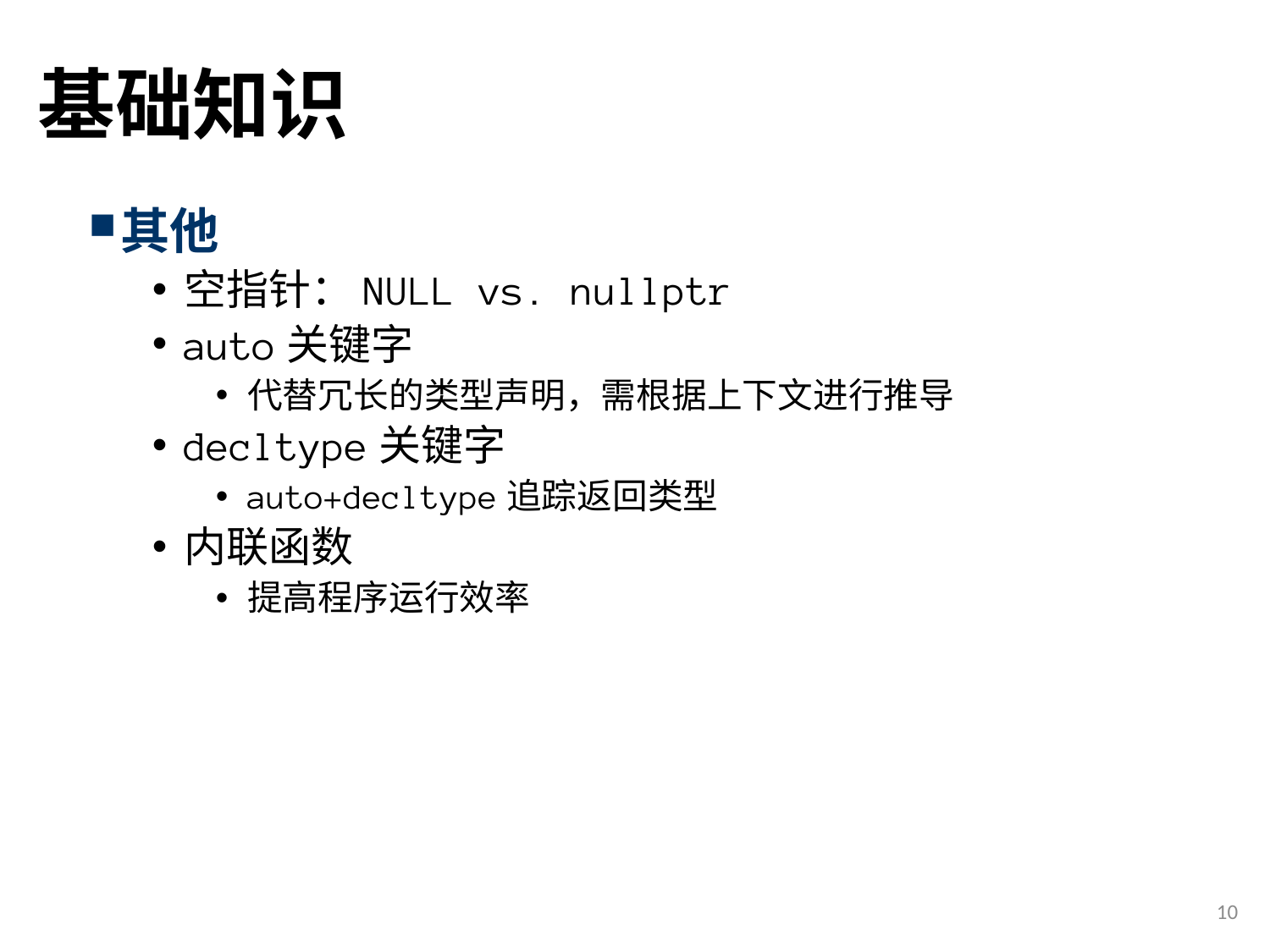

# 基础知识
其他
空指针：NULL vs. nullptr
auto关键字
代替冗长的类型声明，需根据上下文进行推导
decltype关键字
auto+decltype追踪返回类型
内联函数
提高程序运行效率

10